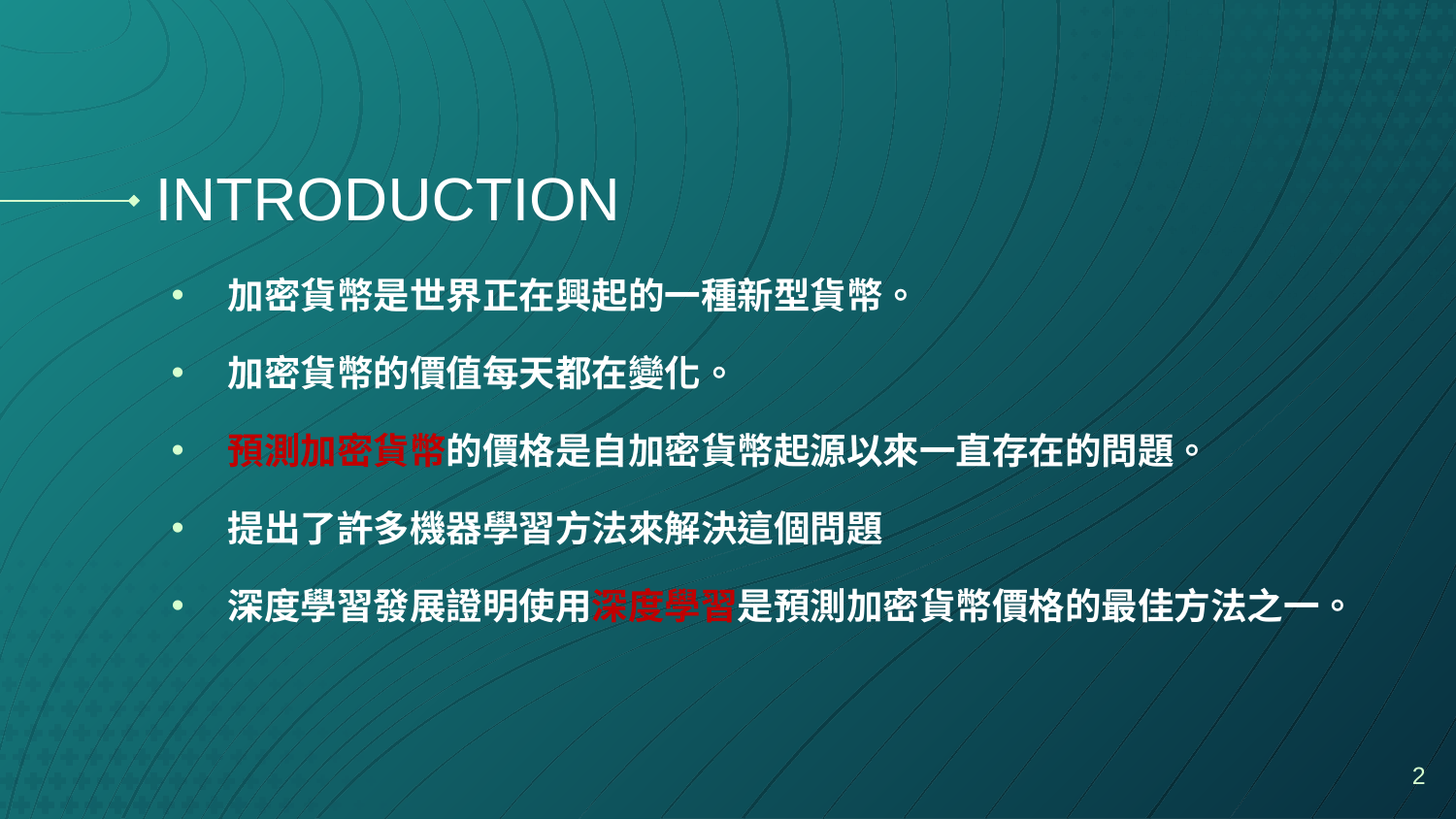

# INTRODUCTION
加密貨幣是世界正在興起的一種新型貨幣。
加密貨幣的價值每天都在變化。
預測加密貨幣的價格是自加密貨幣起源以來一直存在的問題。
提出了許多機器學習方法來解決這個問題
深度學習發展證明使用深度學習是預測加密貨幣價格的最佳方法之一。
2